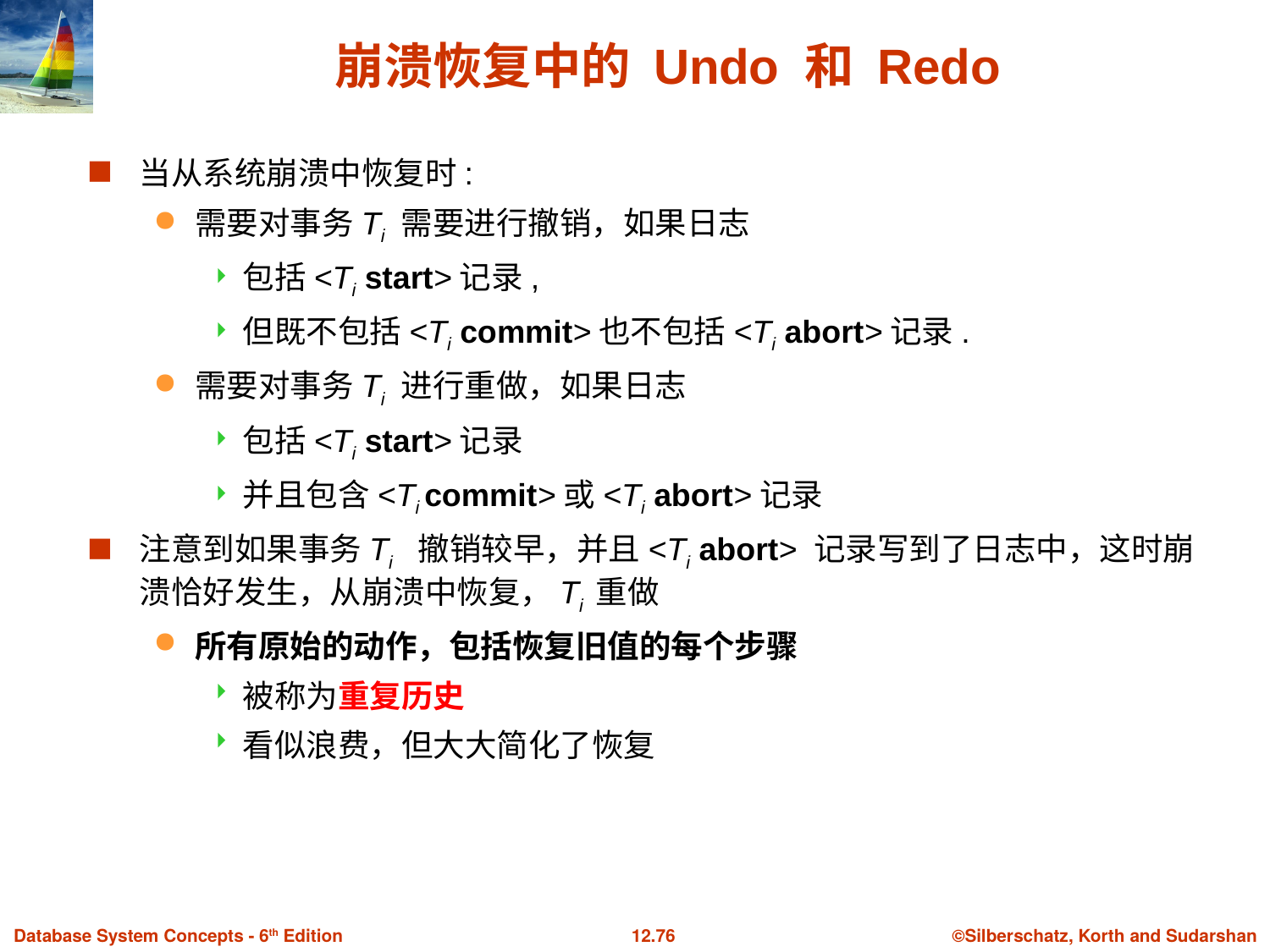

# 崩溃恢复中的 Undo 和 Redo
当从系统崩溃中恢复时:
需要对事务Ti 需要进行撤销，如果日志
包括<Ti start>记录,
但既不包括<Ti commit>也不包括<Ti abort>记录.
需要对事务Ti 进行重做，如果日志
包括<Ti start>记录
并且包含<Ti commit>或<Ti abort>记录
注意到如果事务Ti  撤销较早，并且<Ti abort> 记录写到了日志中，这时崩溃恰好发生，从崩溃中恢复，Ti 重做
所有原始的动作，包括恢复旧值的每个步骤
被称为重复历史
看似浪费，但大大简化了恢复